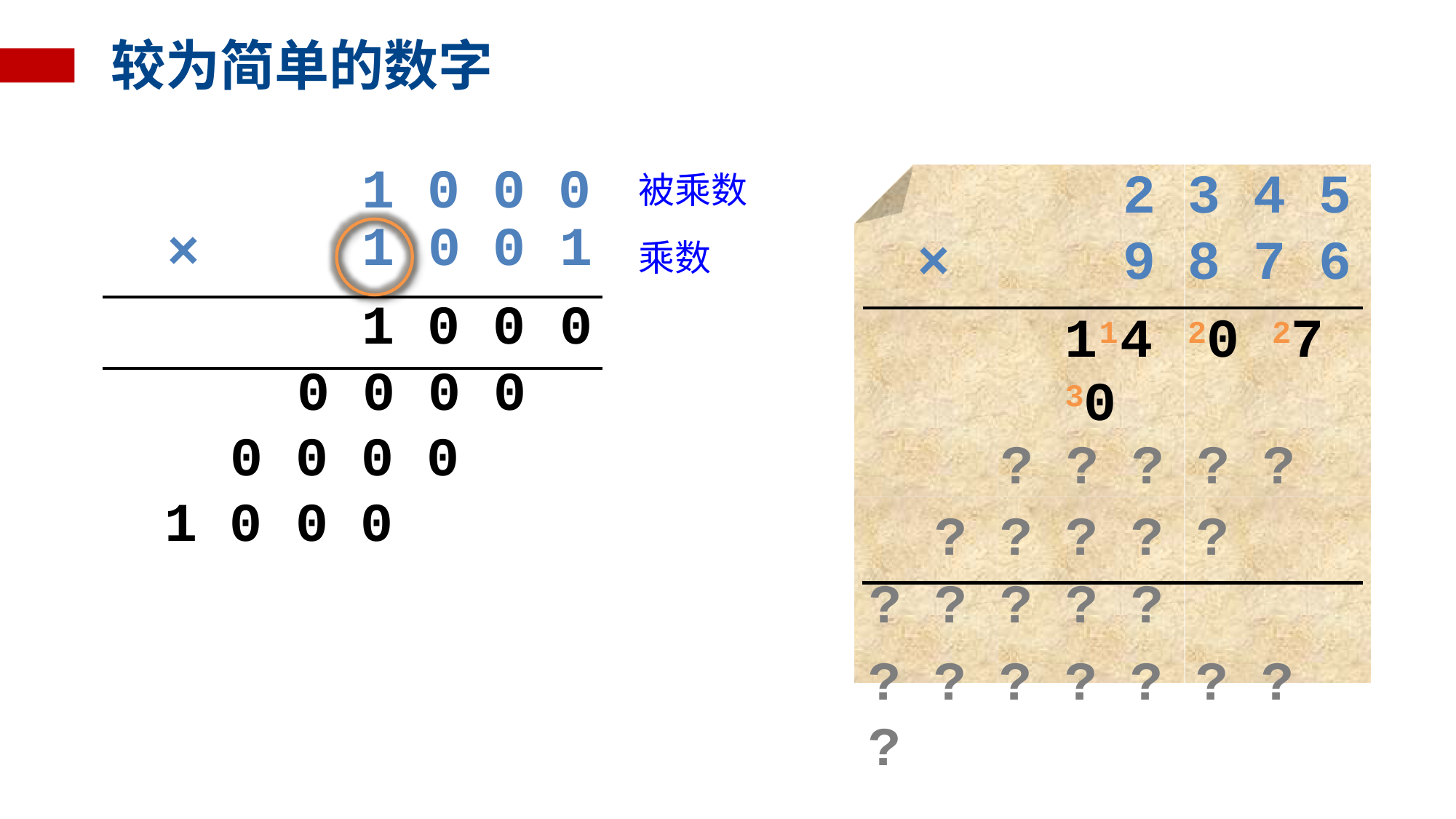

较为简单的数字
1 0 0 0

被乘数
乘数
| 2 | 3 | 4 | 5 |
| --- | --- | --- | --- |
| × 9 | 8 | 7 | 6 |

| × |  |  | 1 | 0 | 0 | 1 |
| --- | --- | --- | --- | --- | --- | --- |
|  |  |  | 1 | 0 | 0 | 0 |
|  |  | 0 | 0 | 0 | 0 |  |
|  | 0 | 0 | 0 | 0 |  |  |
| 1 | 0 | 0 | 0 |  |  |  |

114 20 27 30
? ? ? ? ?
? ? ? ? ?
? ? ? ? ?
? ? ? ? ? ? ? ?